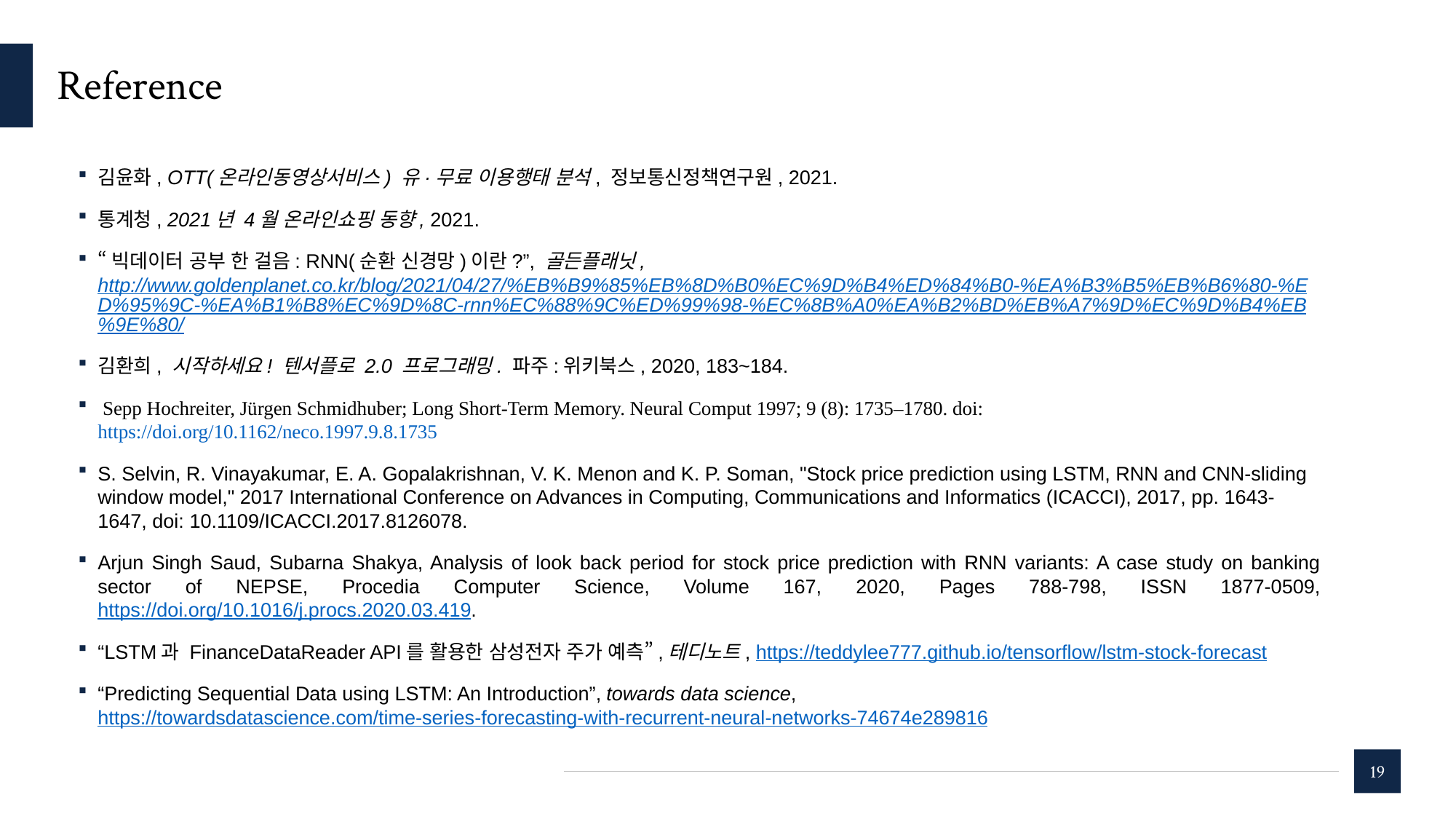

# Reference
김윤화, OTT(온라인동영상서비스) 유·무료 이용행태 분석, 정보통신정책연구원, 2021.
통계청, 2021년 4월 온라인쇼핑 동향, 2021.
“빅데이터 공부 한 걸음: RNN(순환 신경망)이란?”, 골든플래닛, http://www.goldenplanet.co.kr/blog/2021/04/27/%EB%B9%85%EB%8D%B0%EC%9D%B4%ED%84%B0-%EA%B3%B5%EB%B6%80-%ED%95%9C-%EA%B1%B8%EC%9D%8C-rnn%EC%88%9C%ED%99%98-%EC%8B%A0%EA%B2%BD%EB%A7%9D%EC%9D%B4%EB%9E%80/
김환희, 시작하세요! 텐서플로 2.0 프로그래밍. 파주:위키북스, 2020, 183~184.
 Sepp Hochreiter, Jürgen Schmidhuber; Long Short-Term Memory. Neural Comput 1997; 9 (8): 1735–1780. doi: https://doi.org/10.1162/neco.1997.9.8.1735
S. Selvin, R. Vinayakumar, E. A. Gopalakrishnan, V. K. Menon and K. P. Soman, "Stock price prediction using LSTM, RNN and CNN-sliding window model," 2017 International Conference on Advances in Computing, Communications and Informatics (ICACCI), 2017, pp. 1643-1647, doi: 10.1109/ICACCI.2017.8126078.
Arjun Singh Saud, Subarna Shakya, Analysis of look back period for stock price prediction with RNN variants: A case study on banking sector of NEPSE, Procedia Computer Science, Volume 167, 2020, Pages 788-798, ISSN 1877-0509, https://doi.org/10.1016/j.procs.2020.03.419.
“LSTM과 FinanceDataReader API를 활용한 삼성전자 주가 예측”,테디노트, https://teddylee777.github.io/tensorflow/lstm-stock-forecast
“Predicting Sequential Data using LSTM: An Introduction”, towards data science, https://towardsdatascience.com/time-series-forecasting-with-recurrent-neural-networks-74674e289816

19